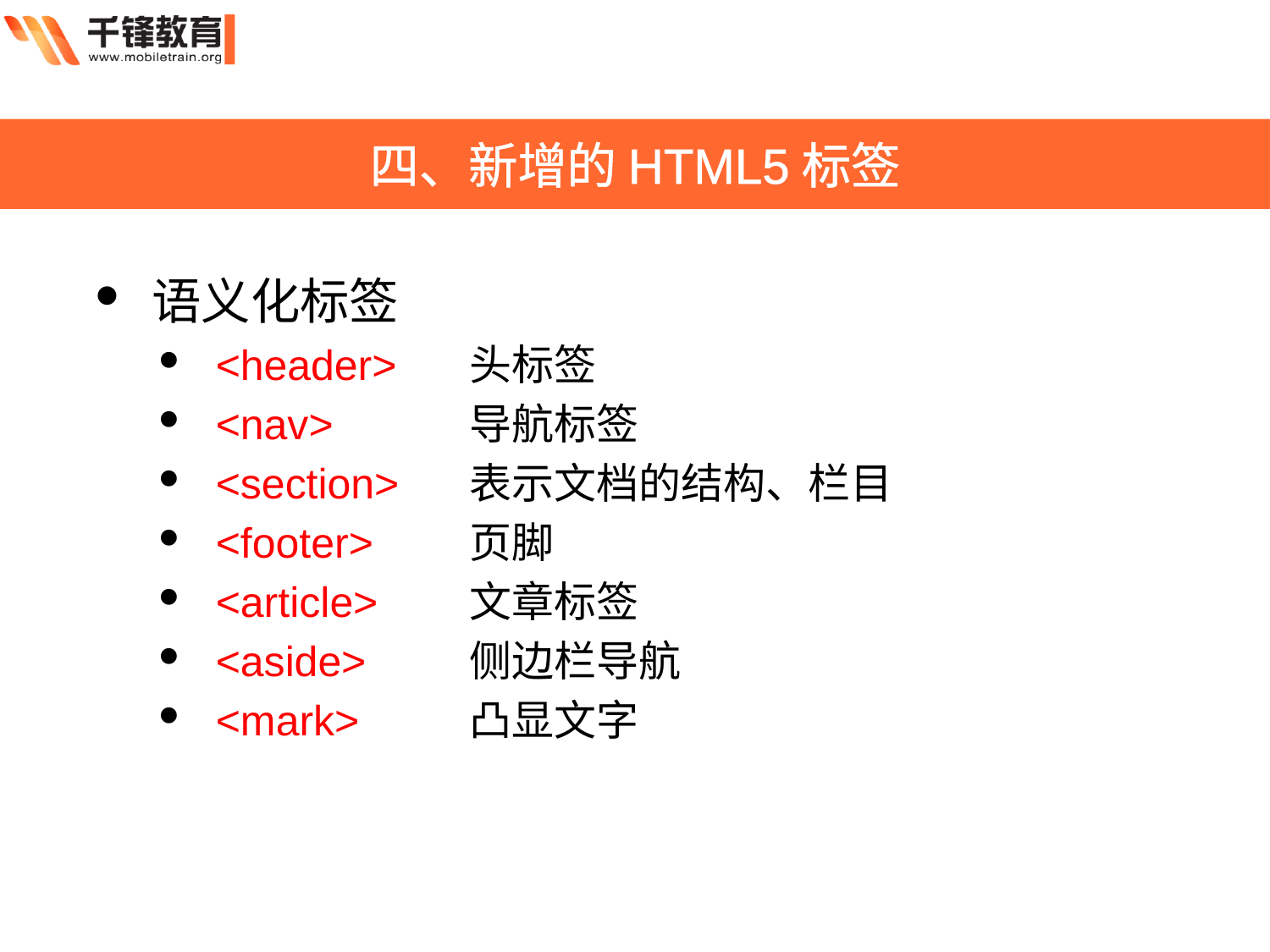

四、新增的HTML5标签
语义化标签
<header> 	头标签
<nav> 	导航标签
<section> 	表示文档的结构、栏目
<footer>	页脚
<article>	文章标签
<aside> 	侧边栏导航
<mark>	凸显文字